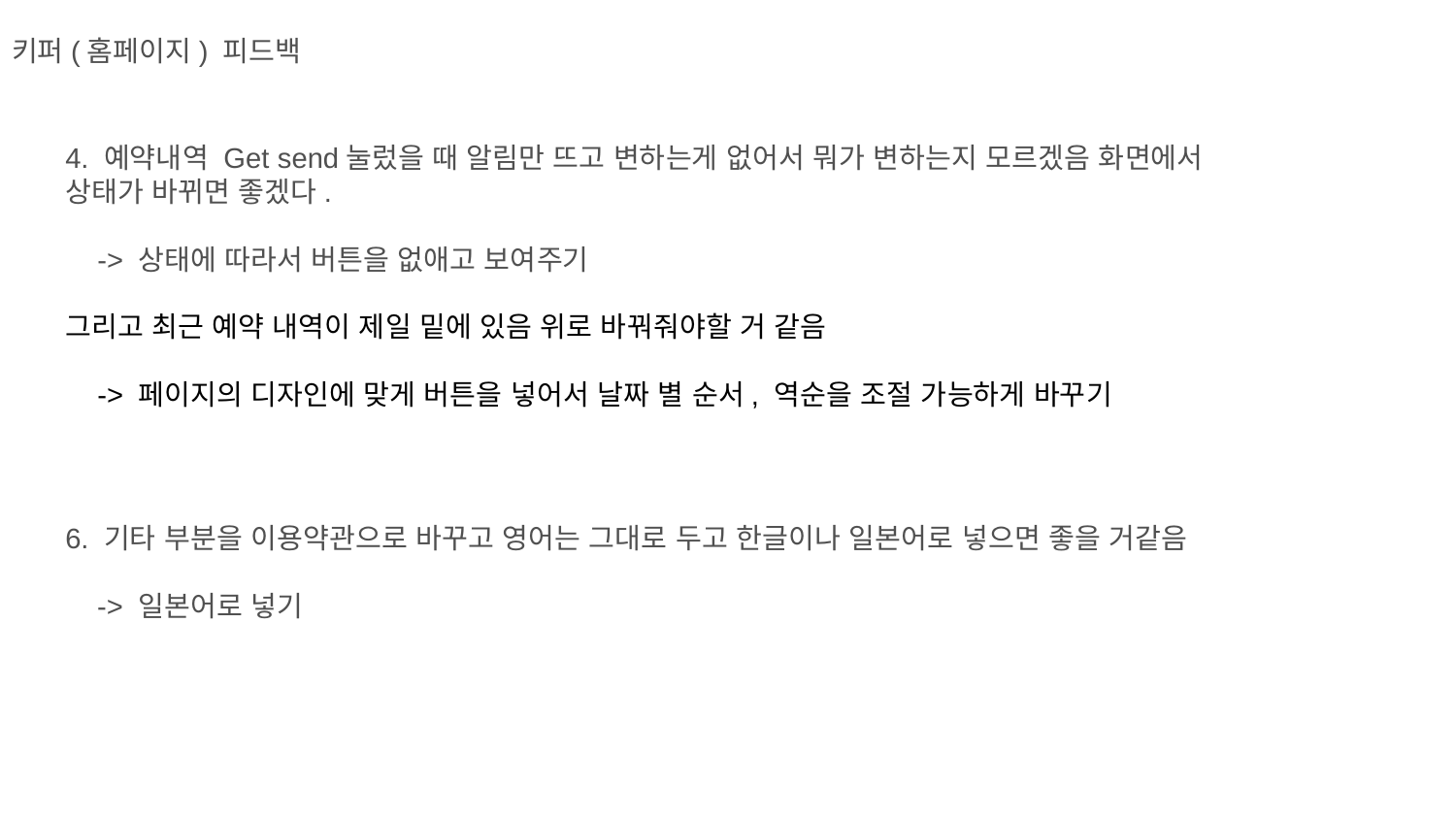

키퍼(홈페이지) 피드백
4. 예약내역 Get send눌렀을 때 알림만 뜨고 변하는게 없어서 뭐가 변하는지 모르겠음 화면에서 상태가 바뀌면 좋겠다.

    -> 상태에 따라서 버튼을 없애고 보여주기

그리고 최근 예약 내역이 제일 밑에 있음 위로 바꿔줘야할 거 같음

    -> 페이지의 디자인에 맞게 버튼을 넣어서 날짜 별 순서, 역순을 조절 가능하게 바꾸기
6. 기타 부분을 이용약관으로 바꾸고 영어는 그대로 두고 한글이나 일본어로 넣으면 좋을 거같음

    -> 일본어로 넣기